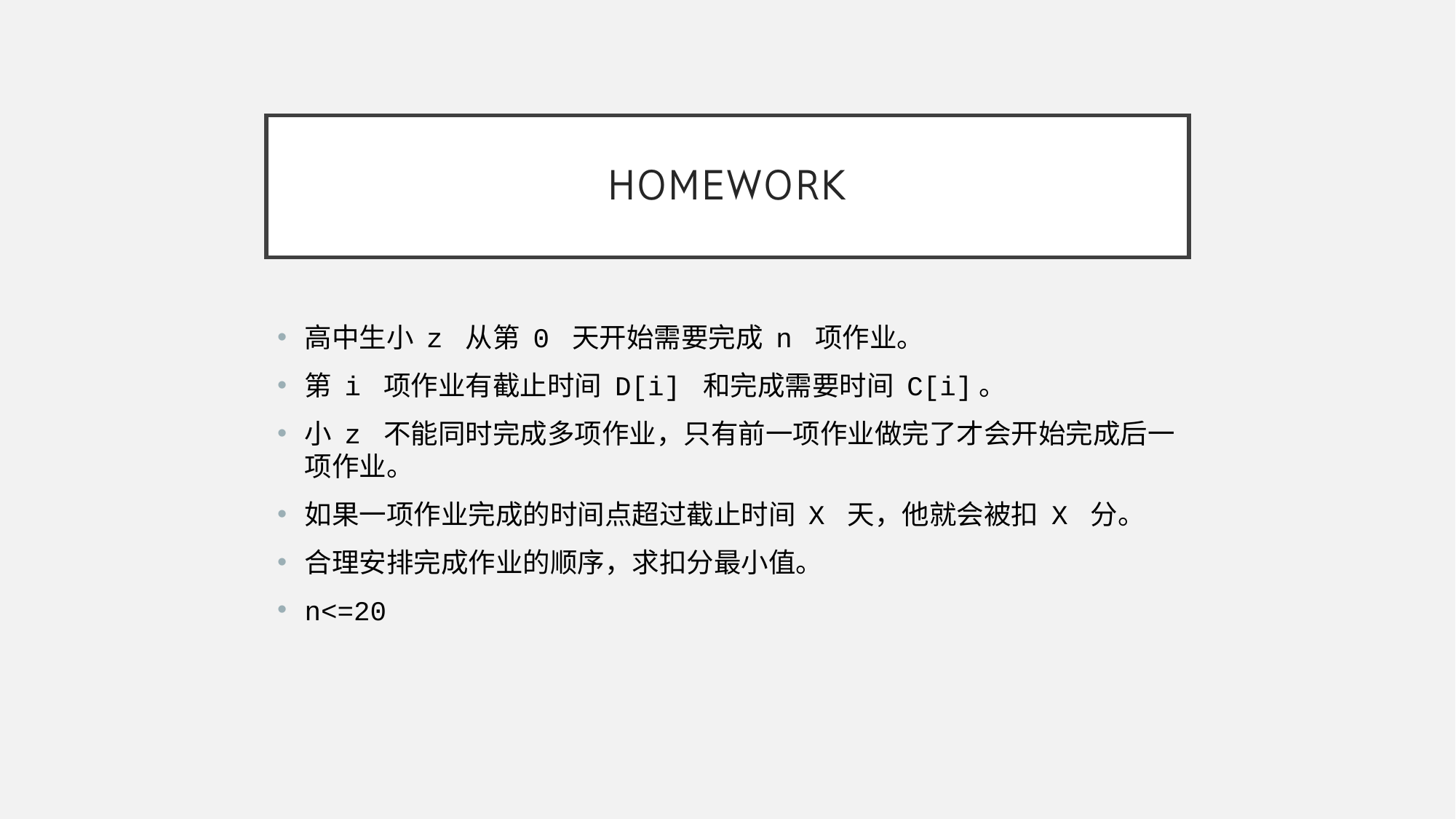

# HOMEWORK
高中生小 z 从第 0 天开始需要完成 n 项作业。
第 i 项作业有截止时间 D[i] 和完成需要时间 C[i]。
小 z 不能同时完成多项作业，只有前一项作业做完了才会开始完成后一项作业。
如果一项作业完成的时间点超过截止时间 X 天，他就会被扣 X 分。
合理安排完成作业的顺序，求扣分最小值。
n<=20